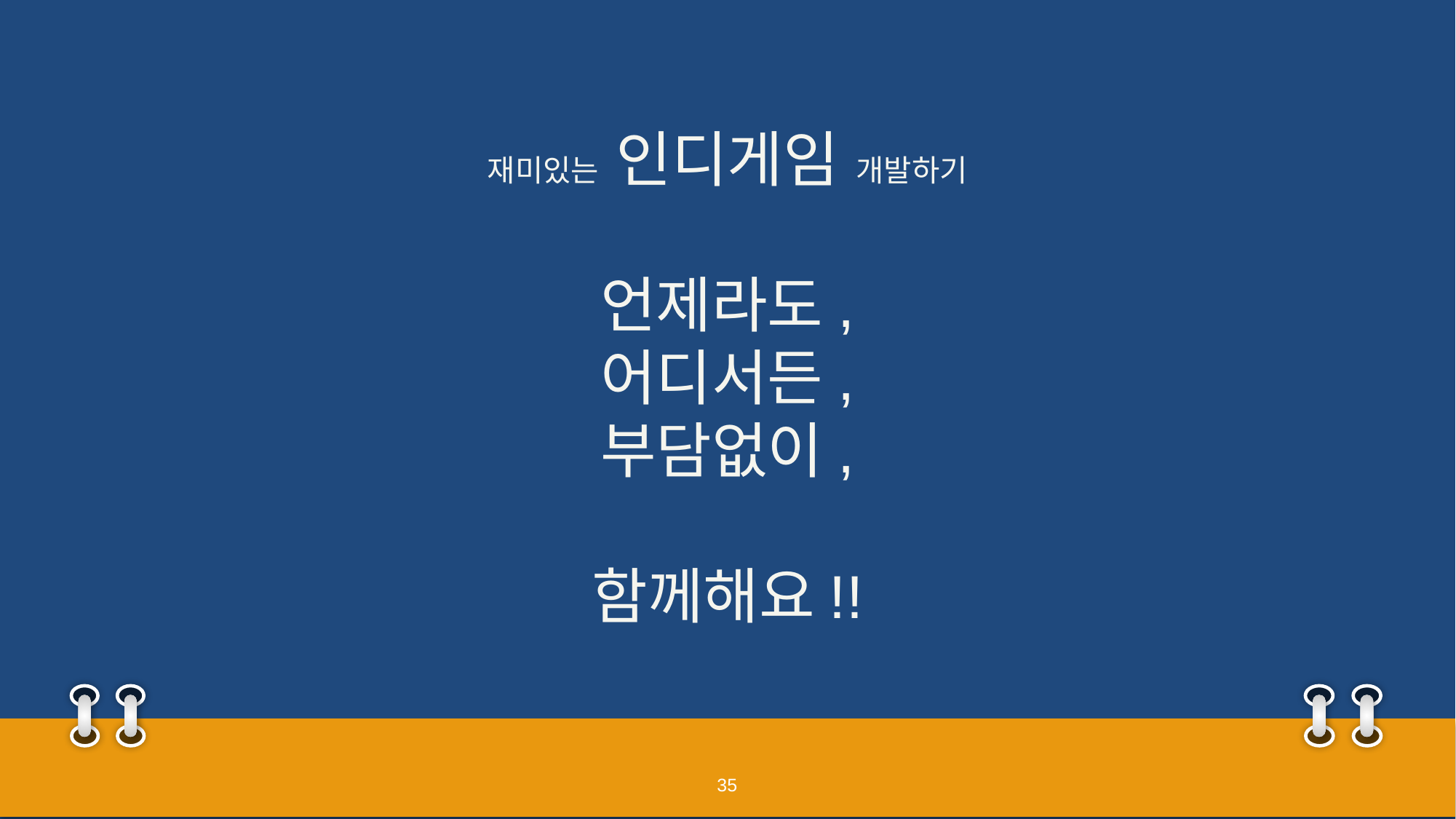

재미있는 인디게임 개발하기

언제라도,
어디서든,
부담없이,

함께해요!!

35